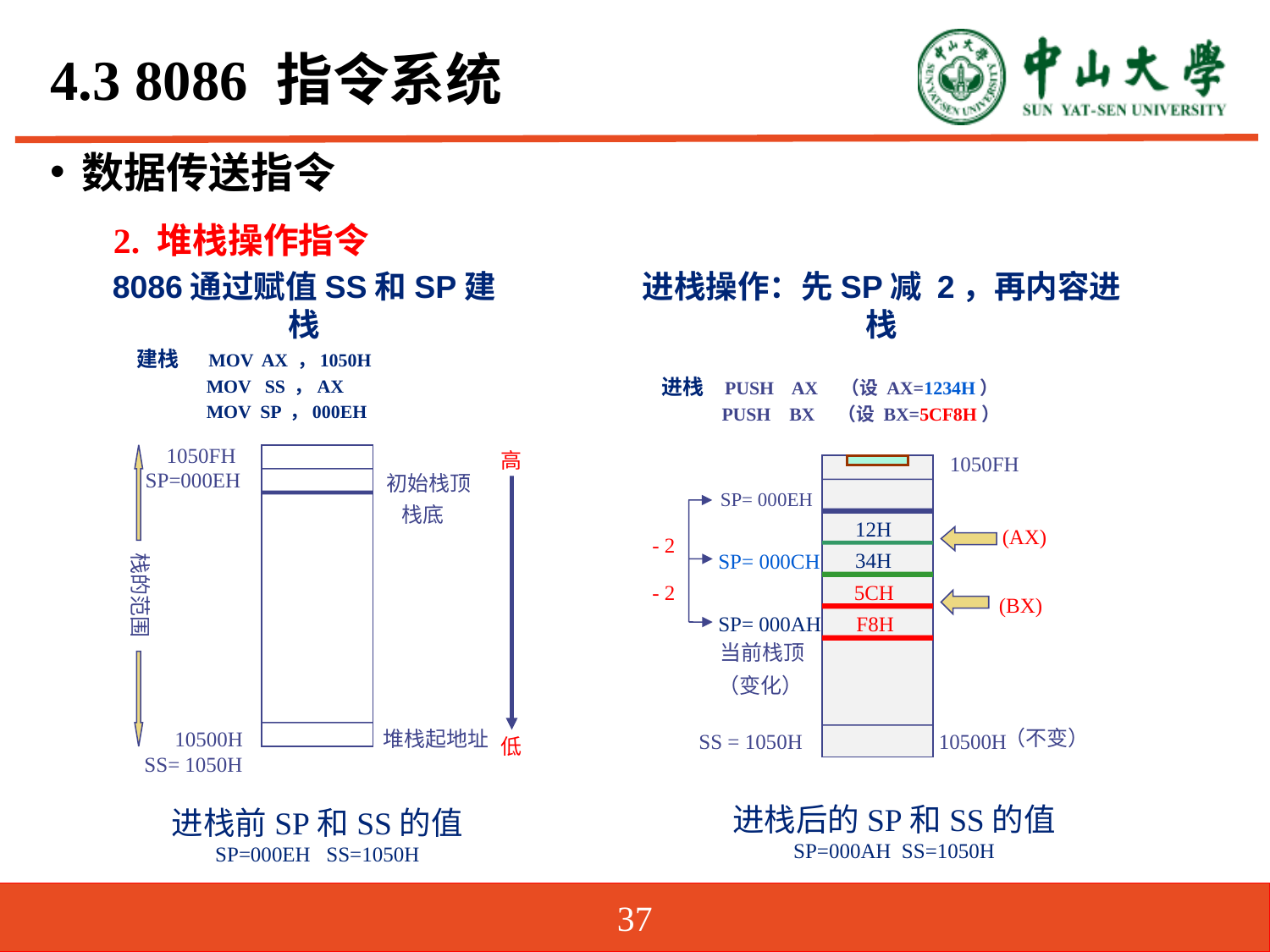

# 4.3 8086 指令系统
数据传送指令
2. 堆栈操作指令

8086通过赋值SS和SP建栈
进栈操作：先SP减 2，再内容进栈
建栈      MOV  AX ，1050H
               MOV   SS ，AX
               MOV  SP ，000EH

进栈    PUSH    AX    （设 AX=1234H）
             PUSH    BX    （设 BX=5CF8H）
1050FH
高
1050FH

SP=000EH
初始栈顶

SP= 000EH

栈底

12H

  (AX)
- 2

34H
SP= 000CH

栈的范围

- 2
5CH

(BX)

SP= 000AH
F8H

当前栈顶

       （变化）
（不变）
 10500H
堆栈起地址
SS = 1050H
10500H

低
SS= 1050H
进栈后的SP和SS的值
SP=000AH  SS=1050H
进栈前SP和SS的值
SP=000EH   SS=1050H
37